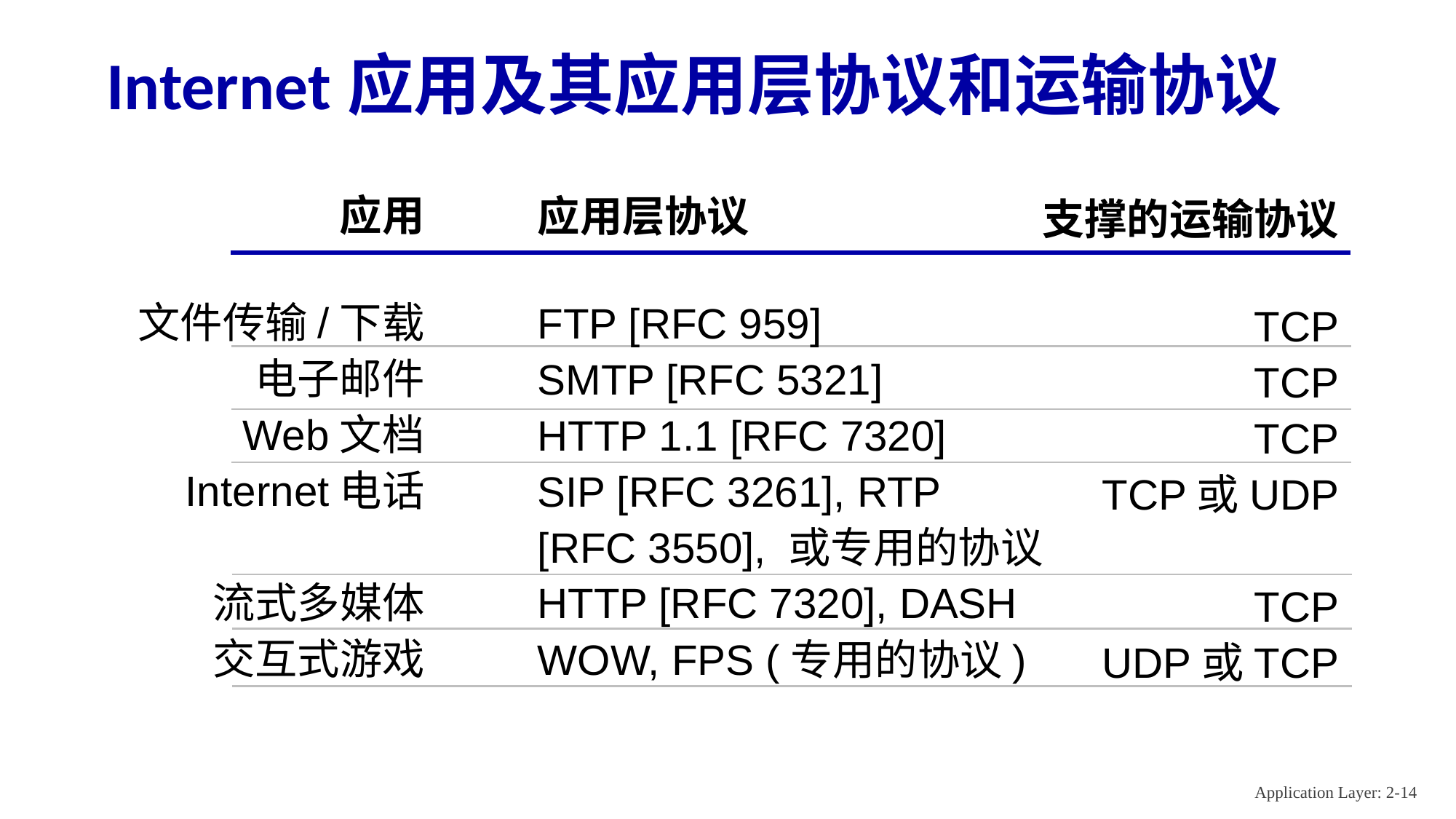

# Internet应用及其应用层协议和运输协议

应用层协议

FTP [RFC 959]
SMTP [RFC 5321]
HTTP 1.1 [RFC 7320]
SIP [RFC 3261], RTP [RFC 3550], 或专用的协议
HTTP [RFC 7320], DASH
WOW, FPS (专用的协议)
应用

文件传输/下载
电子邮件
Web文档
Internet电话

流式多媒体
交互式游戏
支撑的运输协议

TCP
TCP
TCP
TCP或UDP

TCP
UDP或TCP
Application Layer: 2-14